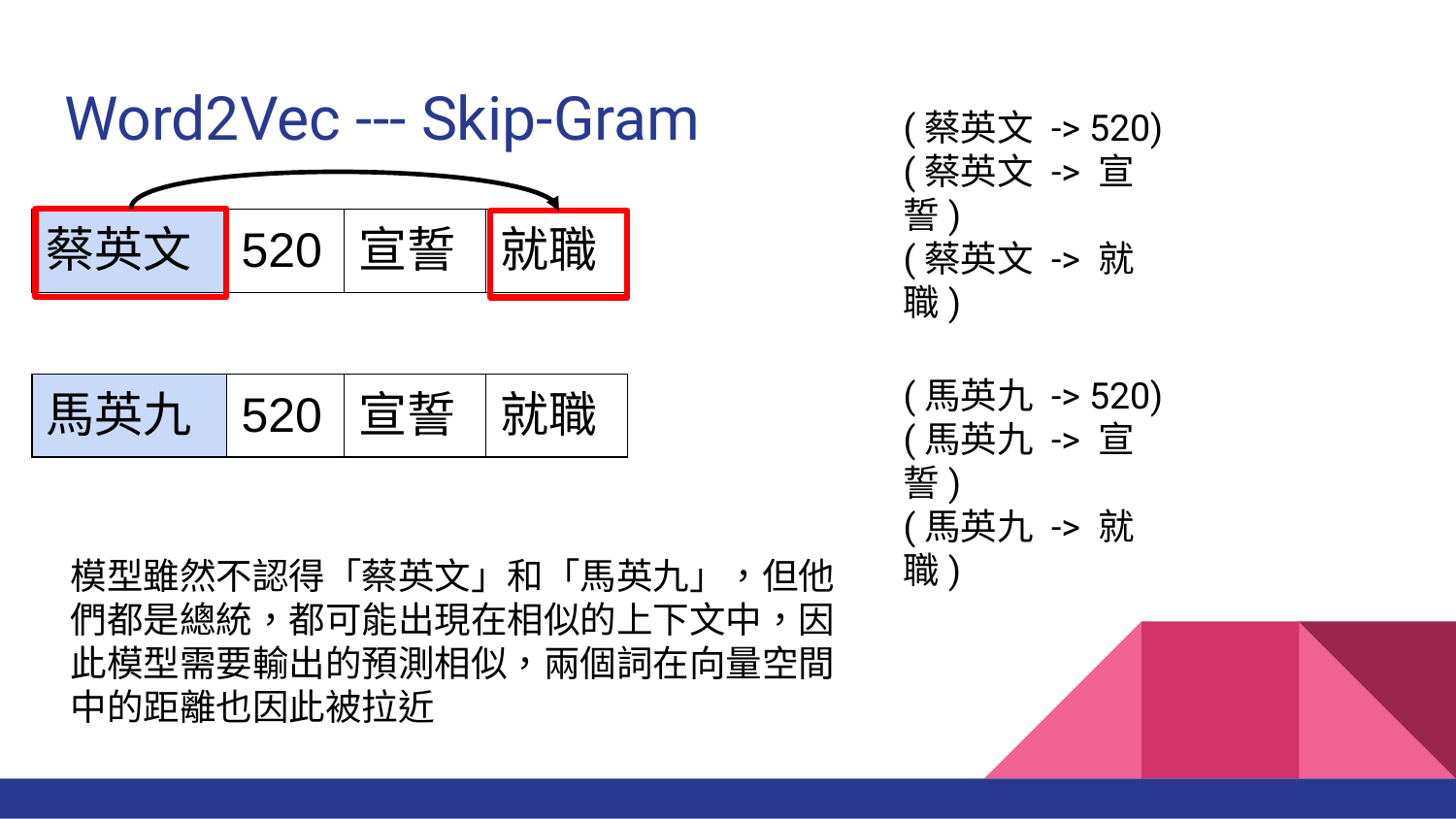

# Word2Vec --- Skip-Gram
(蔡英文 -> 520)
(蔡英文 -> 宣誓)
(蔡英文 -> 就職)

| 蔡英文 | 520 | 宣誓 | 就職 |
| --- | --- | --- | --- |

(馬英九 -> 520)
(馬英九 -> 宣誓)
(馬英九 -> 就職)

| 馬英九 | 520 | 宣誓 | 就職 |
| --- | --- | --- | --- |
模型雖然不認得「蔡英文」和「馬英九」，但他們都是總統，都可能出現在相似的上下文中，因此模型需要輸出的預測相似，兩個詞在向量空間中的距離也因此被拉近